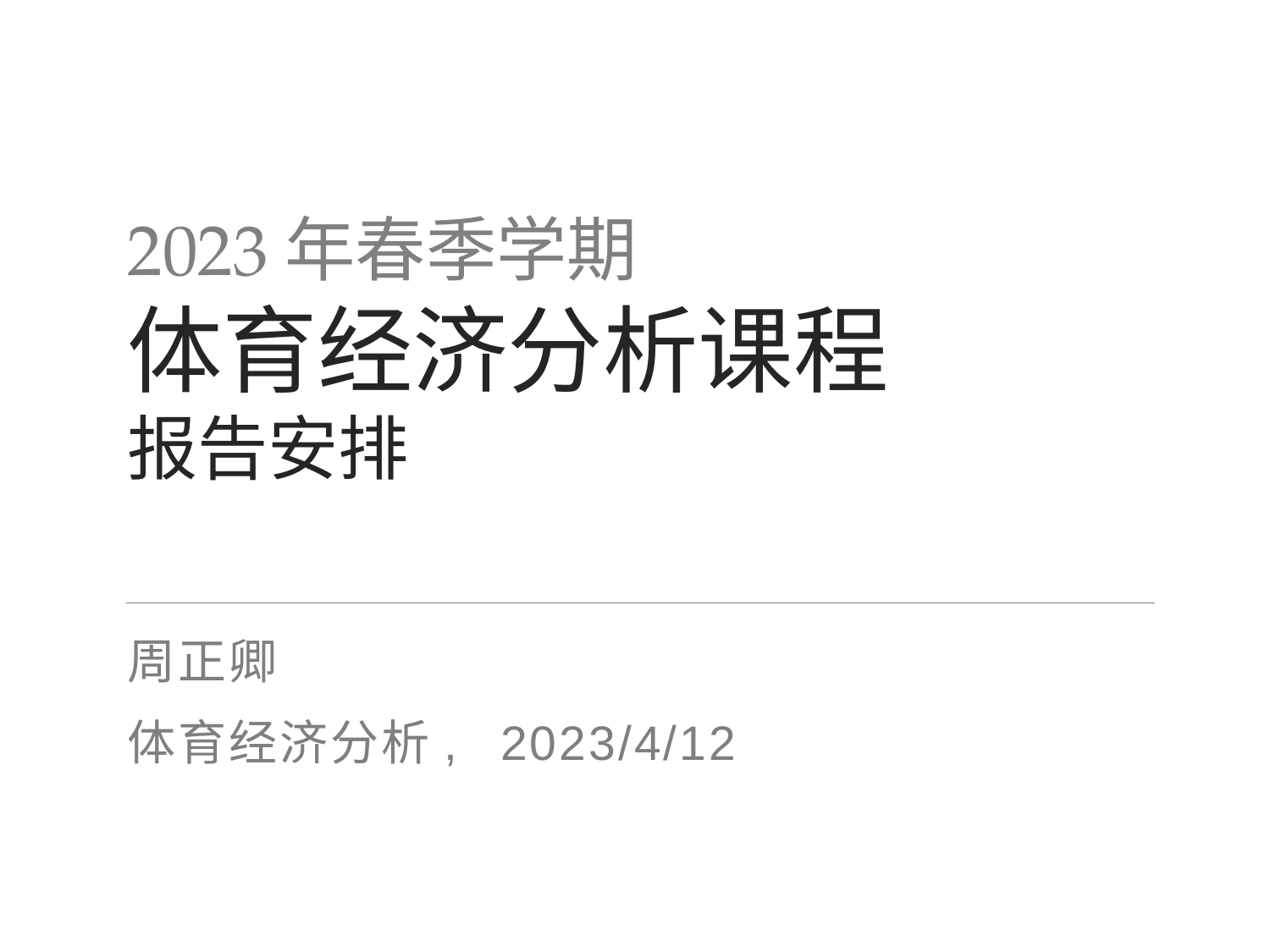

# 2023年春季学期 体育经济分析课程 报告安排
周正卿
体育经济分析,	2023/4/12